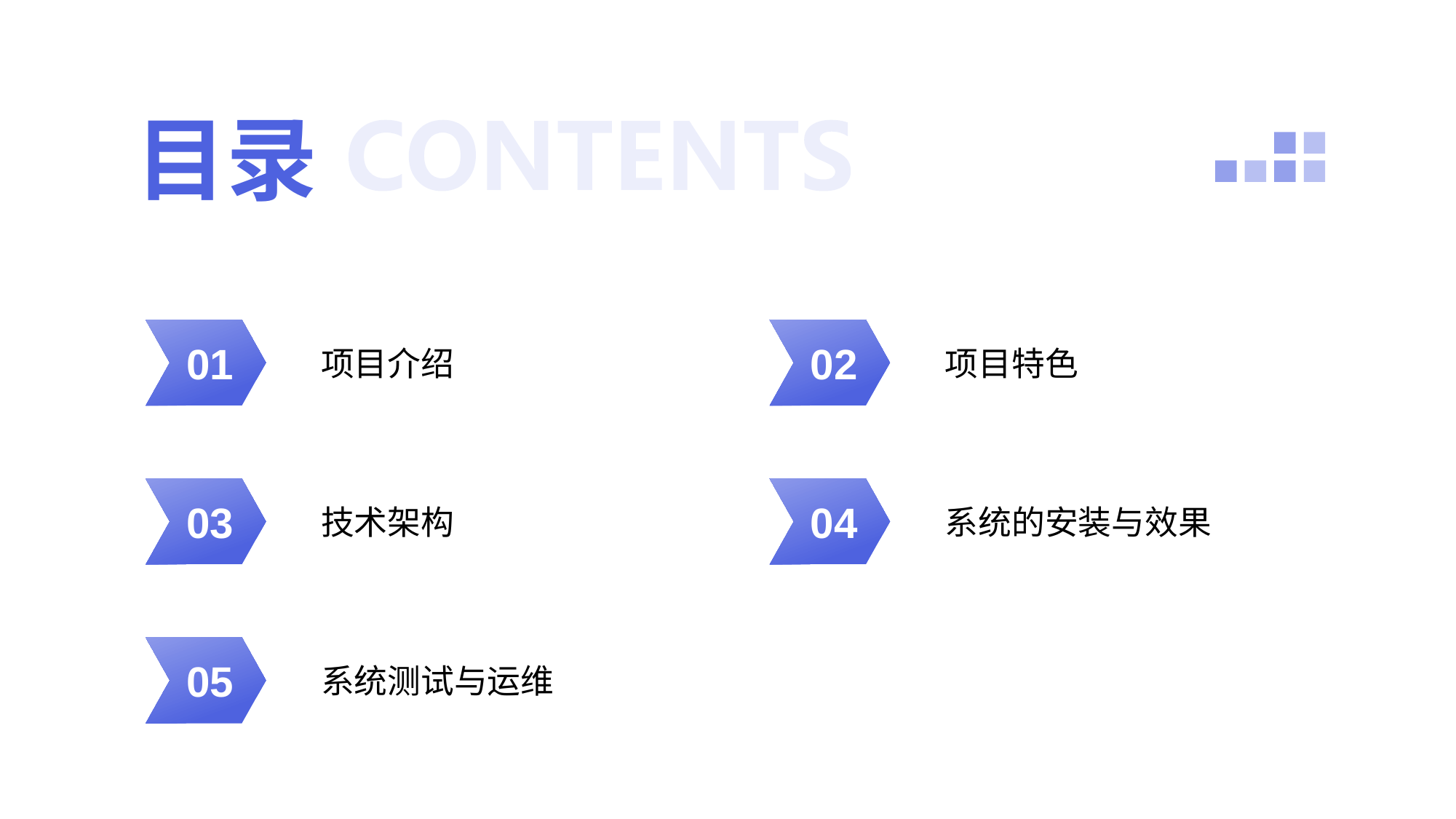

# 目录

项目介绍
项目特色
01
02
技术架构
系统的安装与效果
03
04
系统测试与运维
05